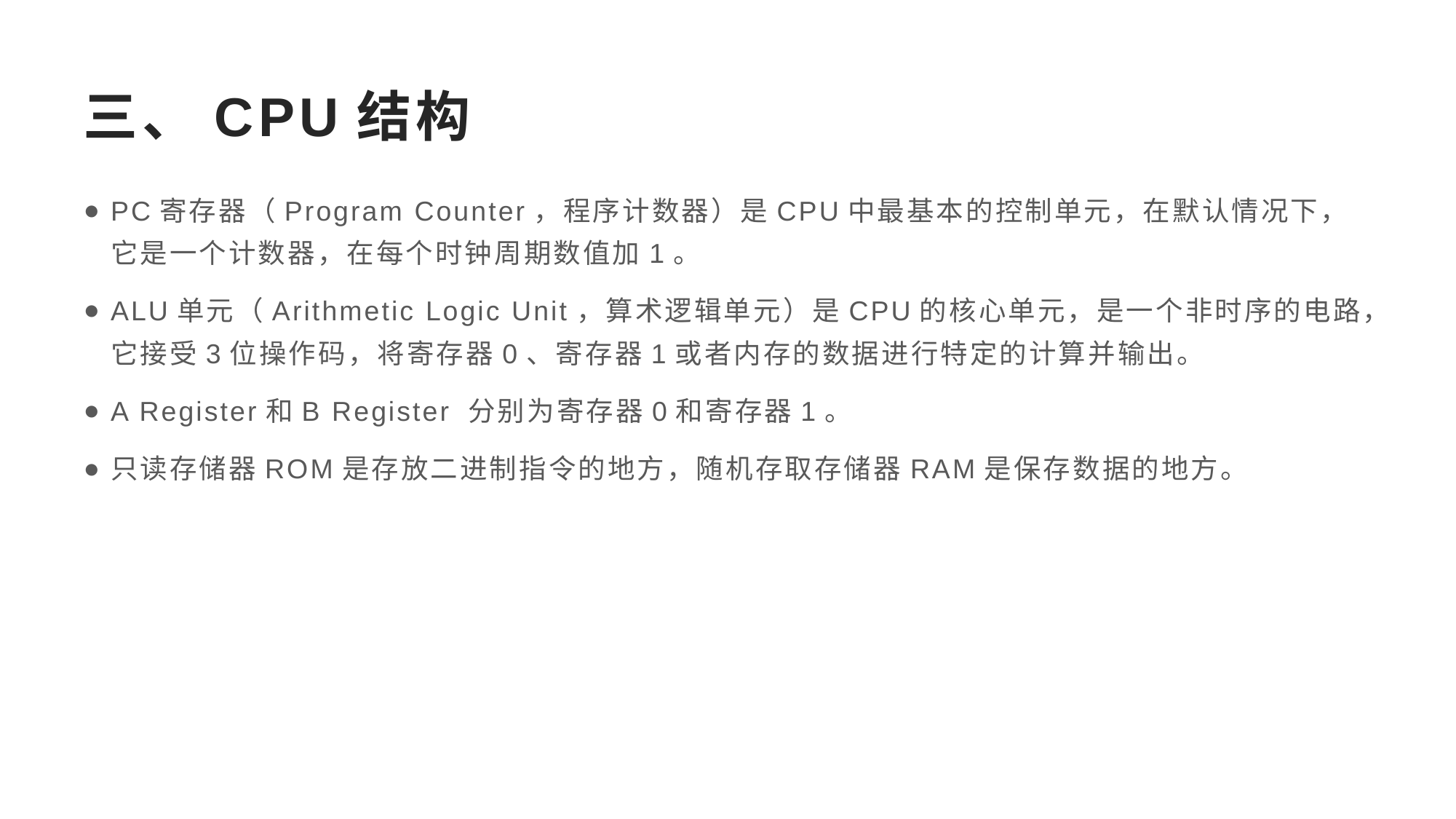

# 三、CPU结构
PC寄存器（Program Counter，程序计数器）是CPU中最基本的控制单元，在默认情况下，它是一个计数器，在每个时钟周期数值加1。
ALU单元（Arithmetic Logic Unit，算术逻辑单元）是CPU的核心单元，是一个非时序的电路，它接受3位操作码，将寄存器0、寄存器1或者内存的数据进行特定的计算并输出。
A Register和B Register 分别为寄存器0和寄存器1。
只读存储器ROM是存放二进制指令的地方，随机存取存储器RAM是保存数据的地方。